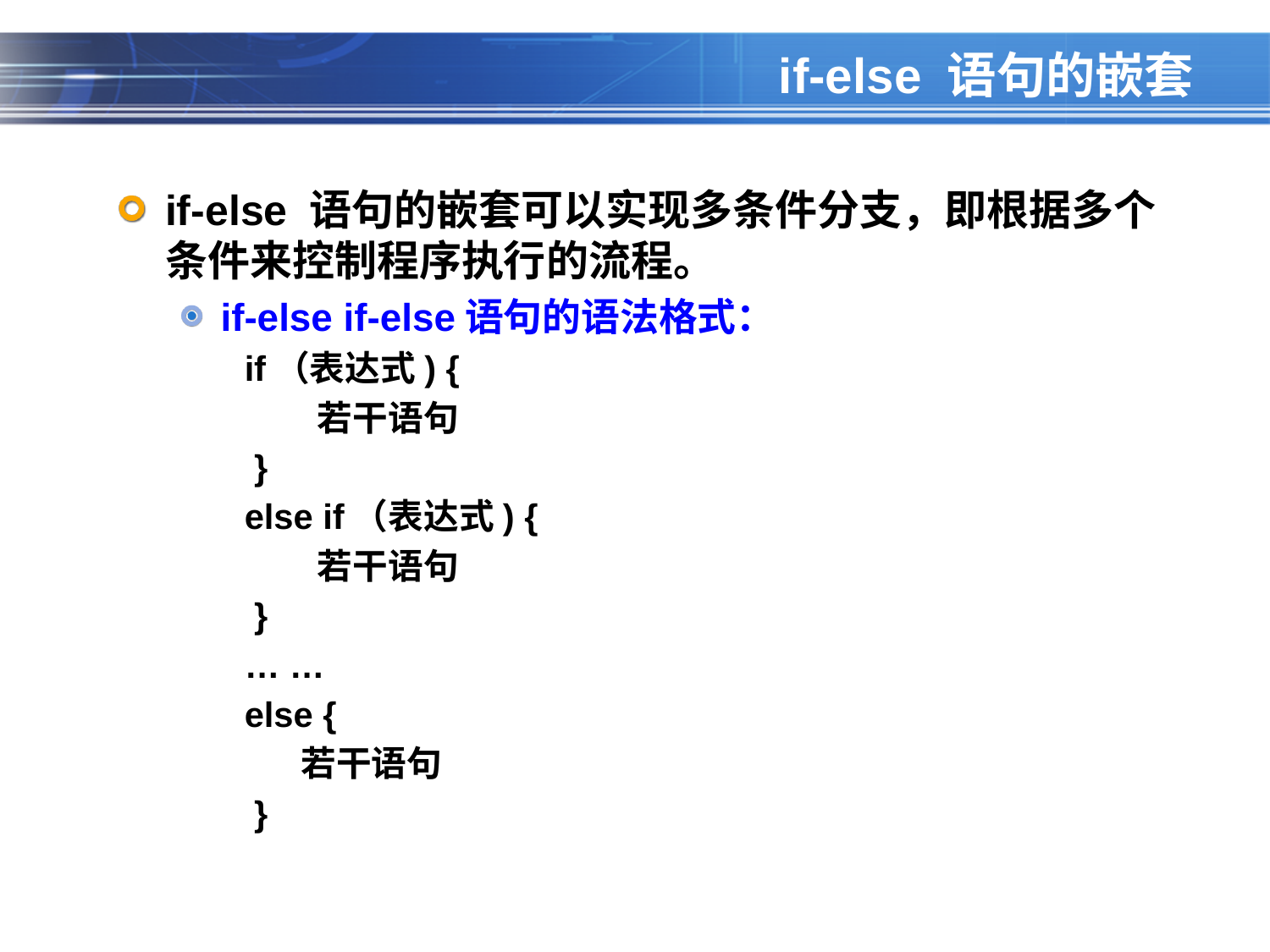

# if-else 语句的嵌套
if-else 语句的嵌套可以实现多条件分支，即根据多个条件来控制程序执行的流程。
if-else if-else语句的语法格式：
if（表达式) {
        若干语句
 }
else if（表达式) {
        若干语句
 }
… …
else {
      若干语句
 }